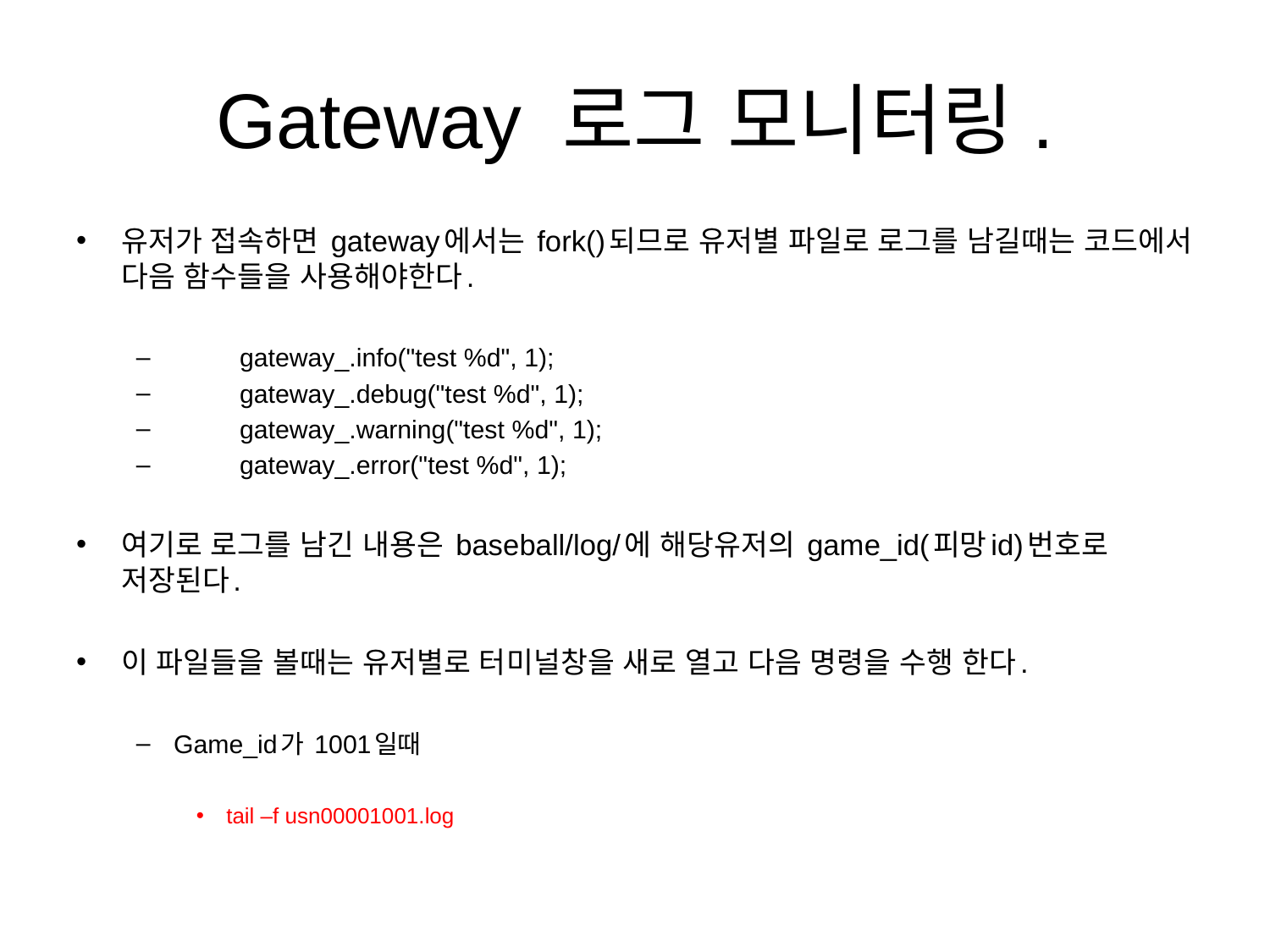

# Gateway 로그 모니터링.
유저가 접속하면 gateway에서는 fork()되므로 유저별 파일로 로그를 남길때는 코드에서 다음 함수들을 사용해야한다.

	gateway_.info("test %d", 1);
	gateway_.debug("test %d", 1);
	gateway_.warning("test %d", 1);
	gateway_.error("test %d", 1);

여기로 로그를 남긴 내용은 baseball/log/에 해당유저의 game_id(피망id)번호로 저장된다.

이 파일들을 볼때는 유저별로 터미널창을 새로 열고 다음 명령을 수행 한다.

Game_id가 1001일때

tail –f usn00001001.log